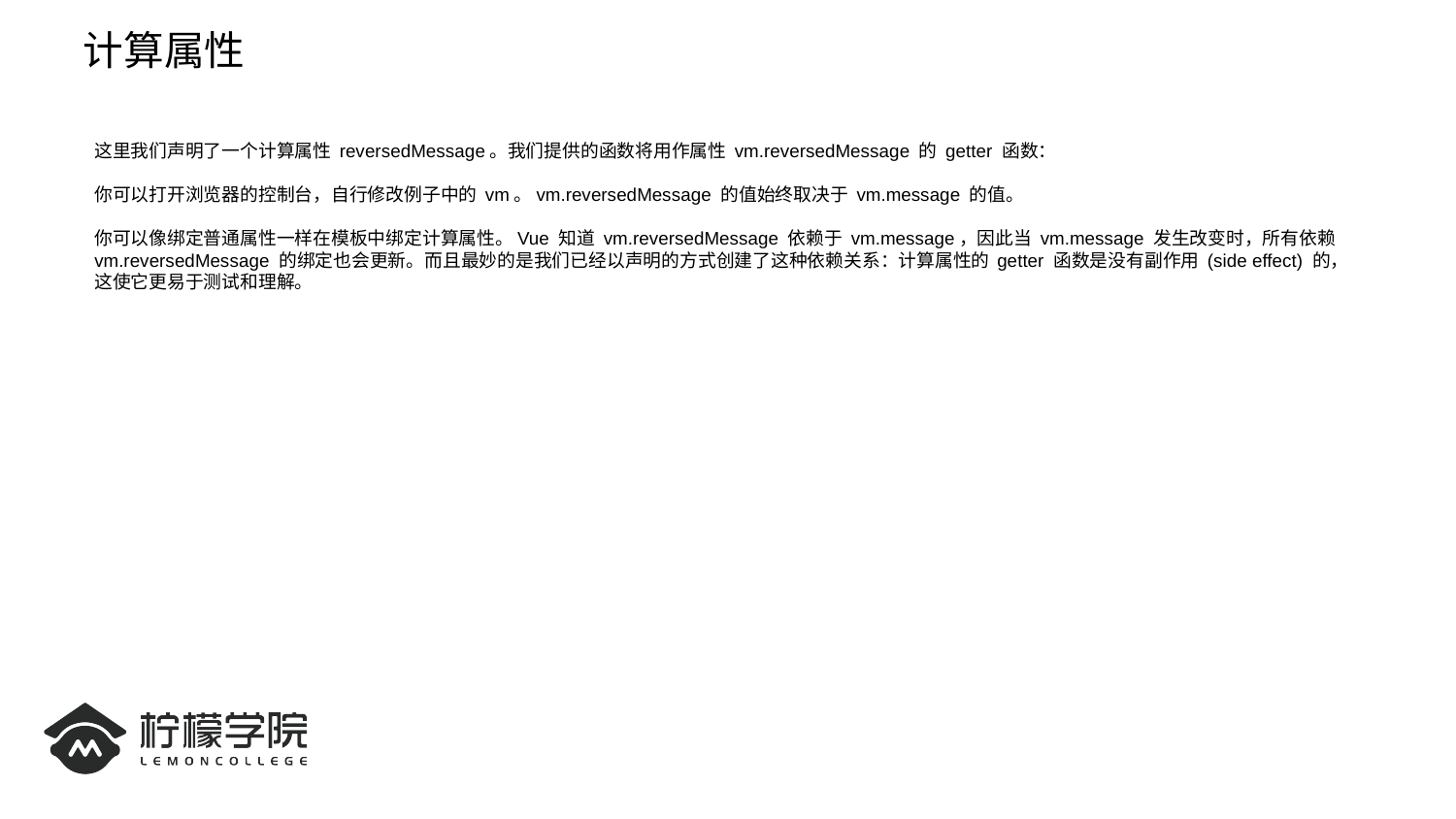

计算属性

这里我们声明了一个计算属性 reversedMessage。我们提供的函数将用作属性 vm.reversedMessage 的 getter 函数：

你可以打开浏览器的控制台，自行修改例子中的 vm。vm.reversedMessage 的值始终取决于 vm.message 的值。

你可以像绑定普通属性一样在模板中绑定计算属性。Vue 知道 vm.reversedMessage 依赖于 vm.message，因此当 vm.message 发生改变时，所有依赖 vm.reversedMessage 的绑定也会更新。而且最妙的是我们已经以声明的方式创建了这种依赖关系：计算属性的 getter 函数是没有副作用 (side effect) 的，这使它更易于测试和理解。